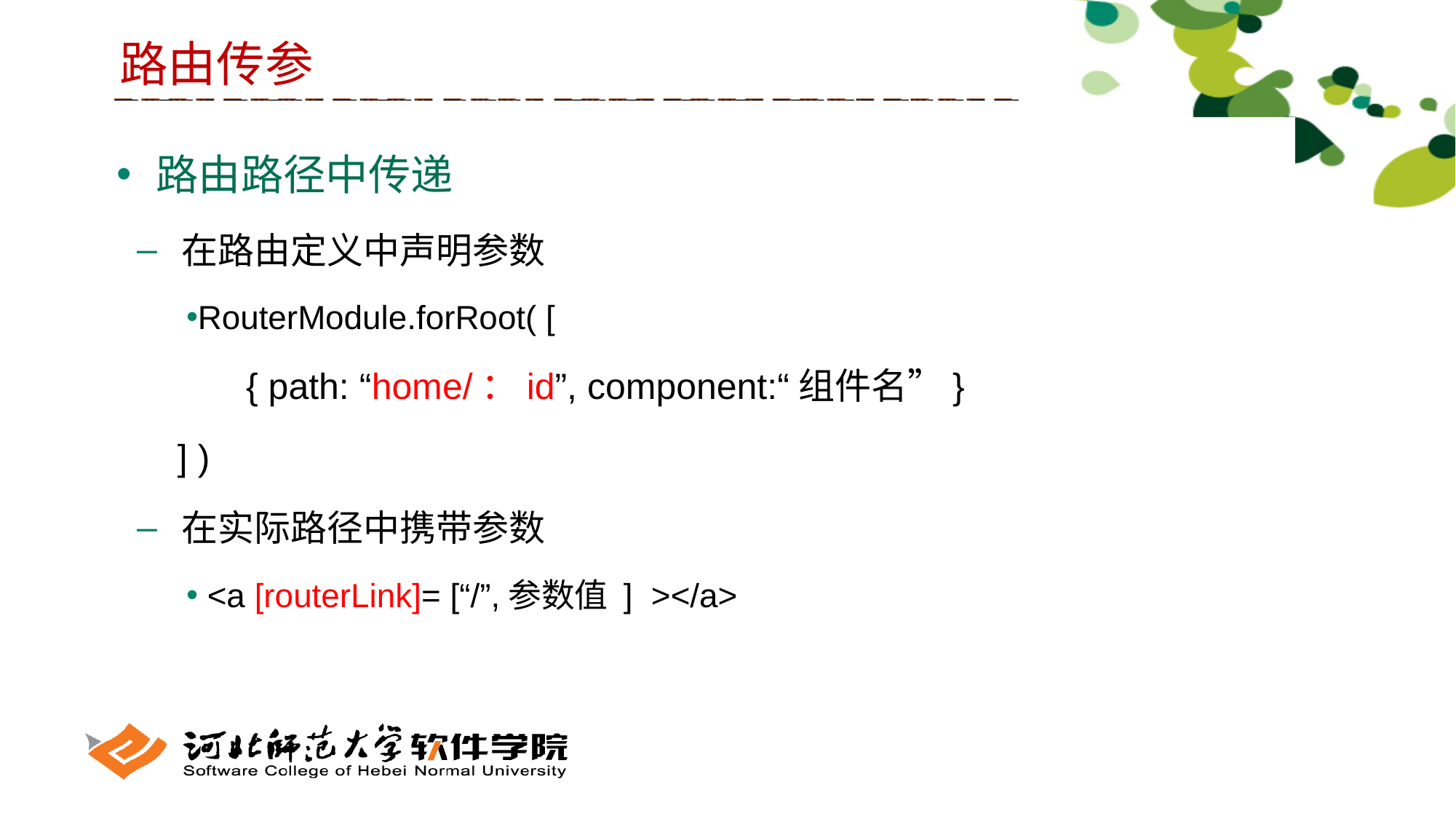

路由传参
 路由路径中传递
 在路由定义中声明参数
RouterModule.forRoot( [
       	{ path: “home/：id”, component:“组件名”}
    ] )
 在实际路径中携带参数
 <a [routerLink]= [“/”,参数值 ]  ></a>